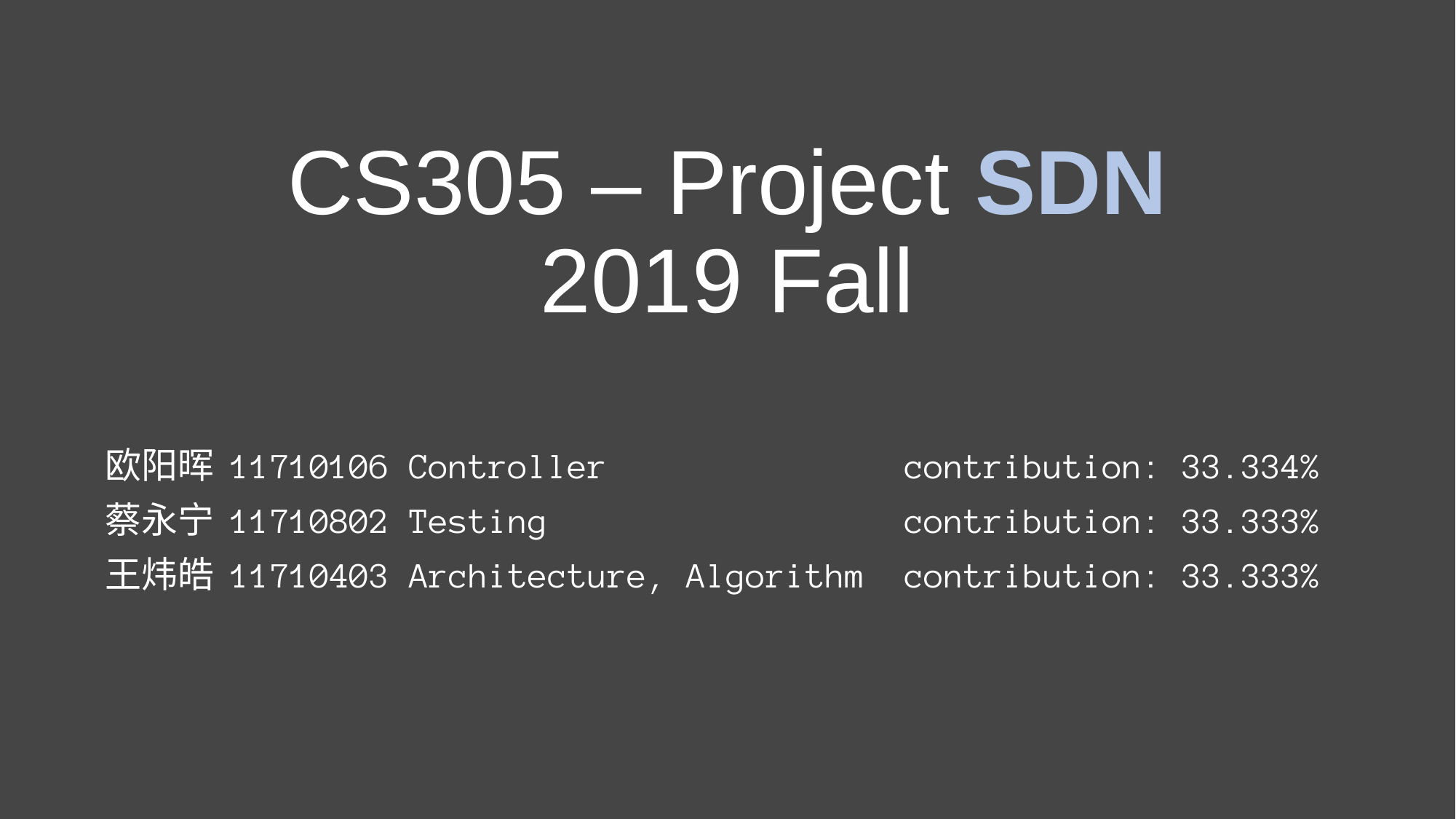

# CS305 – Project SDN 2019 Fall
欧阳晖 11710106 Controller               contribution: 33.334%
蔡永宁 11710802 Testing                  contribution: 33.333%
王炜皓 11710403 Architecture, Algorithm  contribution: 33.333%